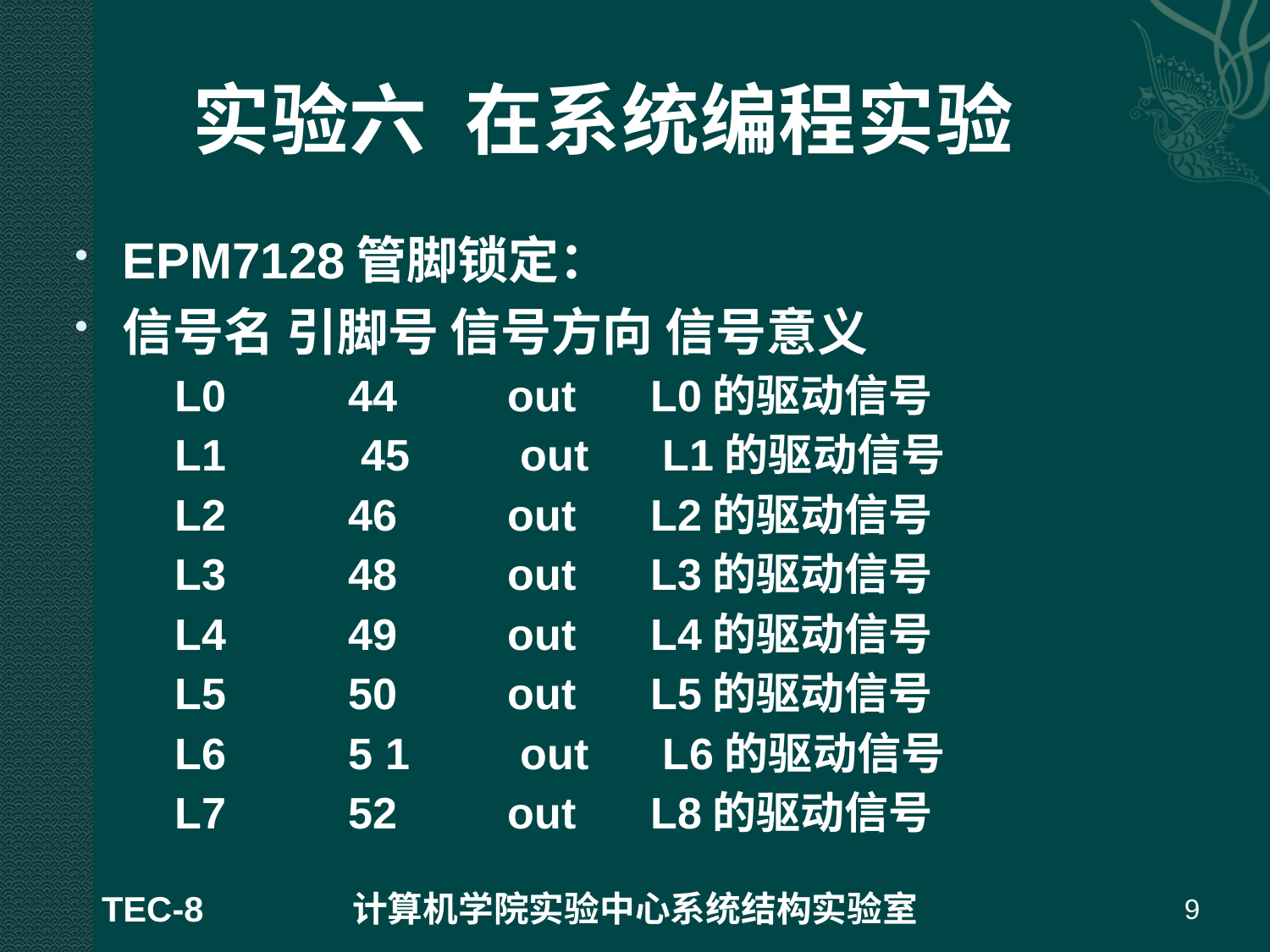

# 实验六  在系统编程实验
EPM7128管脚锁定：
信号名 引脚号 信号方向 信号意义
        L0          44         out      L0的驱动信号
        L1           45         out      L1的驱动信号
        L2          46         out      L2的驱动信号
        L3          48         out      L3的驱动信号
        L4          49         out      L4的驱动信号
        L5          50         out      L5的驱动信号
        L6          5 1         out      L6的驱动信号
        L7          52         out      L8的驱动信号

TEC-8
计算机学院实验中心系统结构实验室
9